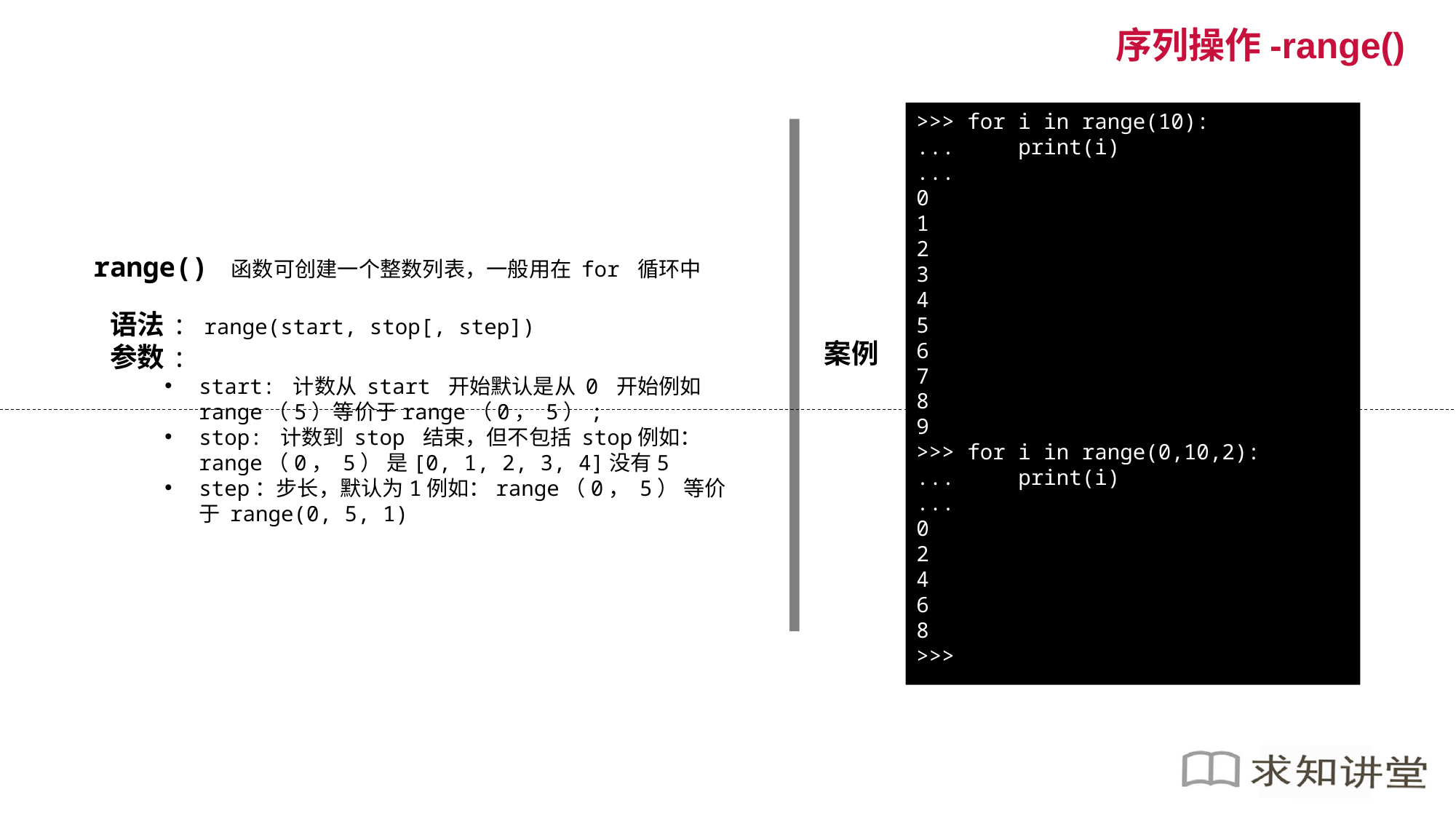

序列操作-range()
>>> for i in range(10):
...     print(i)
...
0
1
2
3
4
5
6
7
8
9
>>> for i in range(0,10,2):
...     print(i)
...
0
2
4
6
8
>>>

range() 函数可创建一个整数列表，一般用在 for 循环中
语法: range(start, stop[, step])
参数:
start: 计数从 start 开始默认是从 0 开始例如range（5）等价于range（0， 5）;
stop: 计数到 stop 结束，但不包括 stop例如：range（0， 5） 是[0, 1, 2, 3, 4]没有5
step：步长，默认为1例如：range（0， 5） 等价于 range(0, 5, 1)
案例